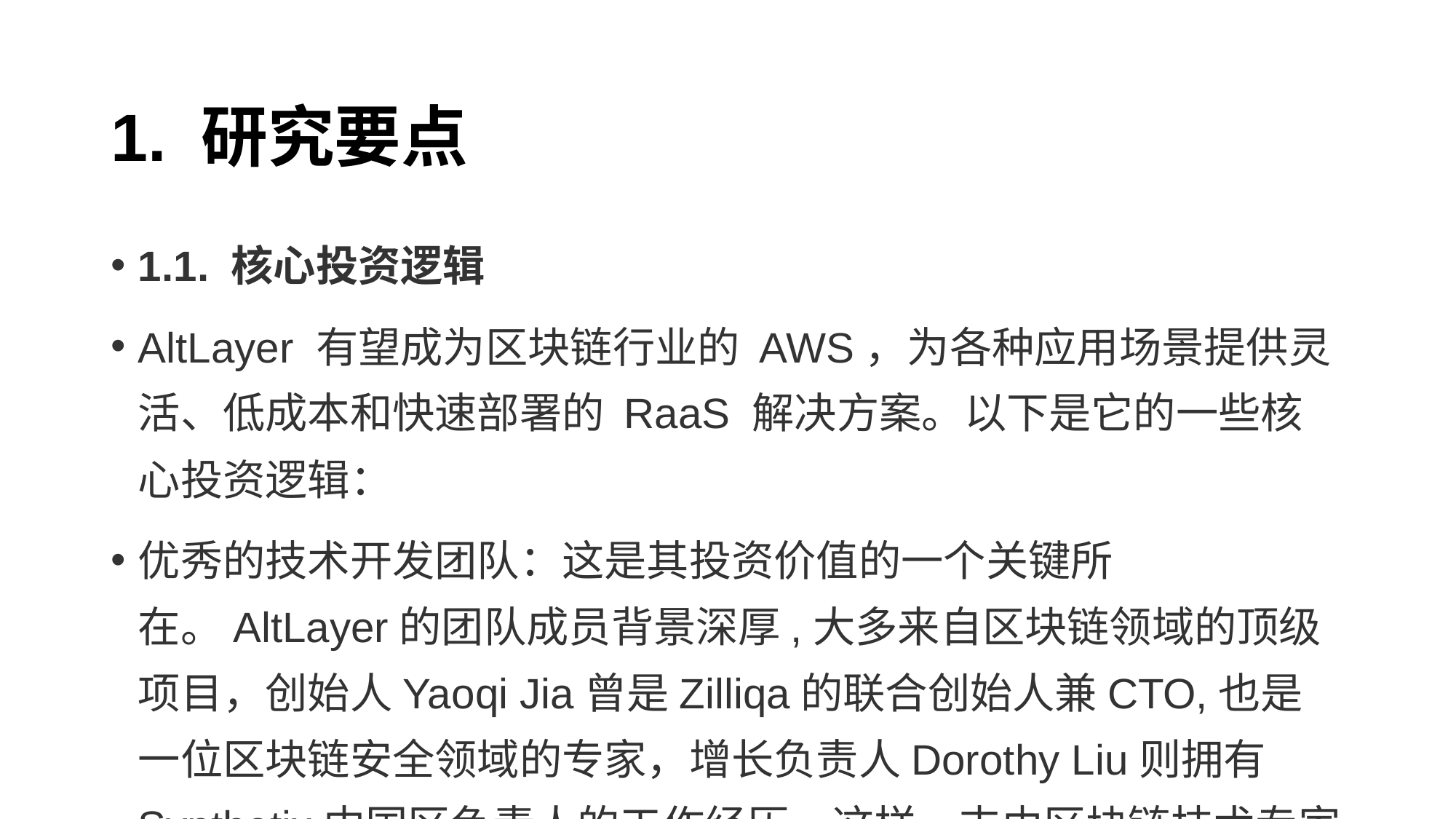

# 1. 研究要点
1.1. 核心投资逻辑
AltLayer 有望成为区块链行业的 AWS，为各种应用场景提供灵活、低成本和快速部署的 RaaS 解决方案。以下是它的一些核心投资逻辑：
优秀的技术开发团队：这是其投资价值的一个关键所在。AltLayer的团队成员背景深厚,大多来自区块链领域的顶级项目，创始人Yaoqi Jia曾是Zilliqa的联合创始人兼CTO,也是一位区块链安全领域的专家，增长负责人Dorothy Liu则拥有Synthetix中国区负责人的工作经历，这样一支由区块链技术专家组成的团队,拥有深刻的行业经验和技术视野，他们能够设计出满足市场需求的产品,并进行坚实的技术实现，这是AltLayer能够在激烈竞争的市场中脱颖而出的重要保证。